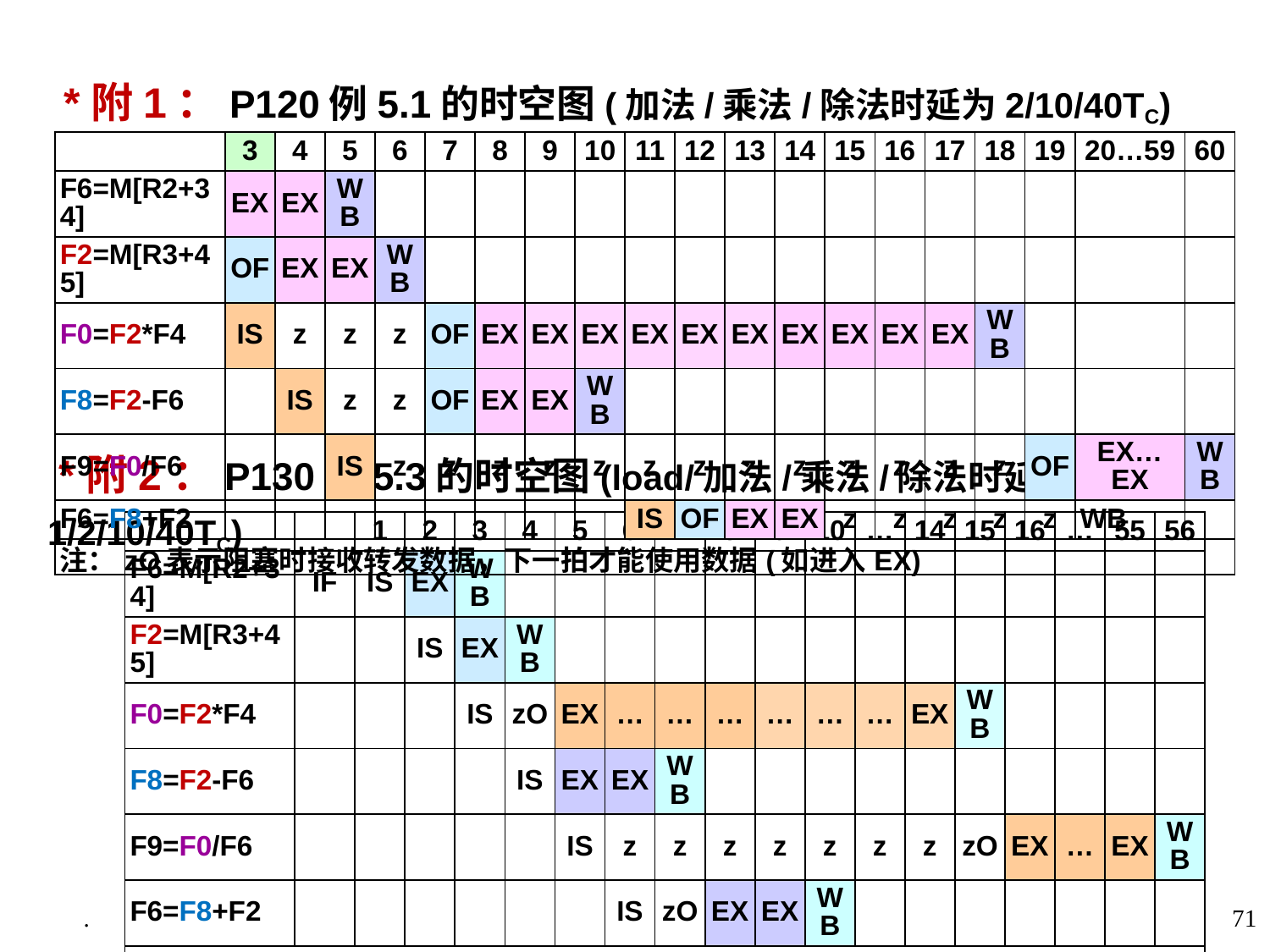

*附1：P120例5.1的时空图(加法/乘法/除法时延为2/10/40TC)
|  | 3 | 4 | 5 | 6 | 7 | 8 | 9 | 10 | 11 | 12 | 13 | 14 | 15 | 16 | 17 | 18 | 19 | 20…59 | 60 |
| --- | --- | --- | --- | --- | --- | --- | --- | --- | --- | --- | --- | --- | --- | --- | --- | --- | --- | --- | --- |
| F6=M[R2+34] | EX | EX | WB |  |  |  |  |  |  |  |  |  |  |  |  |  |  |  |  |
| F2=M[R3+45] | OF | EX | EX | WB |  |  |  |  |  |  |  |  |  |  |  |  |  |  |  |
| F0=F2\*F4 | IS | z | z | z | OF | EX | EX | EX | EX | EX | EX | EX | EX | EX | EX | WB |  |  |  |
| F8=F2-F6 |  | IS | z | z | OF | EX | EX | WB |  |  |  |  |  |  |  |  |  |  |  |
| F9=F0/F6 |  |  | IS | z | z | z | z | z | z | z | z | z | z | z | z | z | OF | EX…EX | WB |
| F6=F8+F2 |  |  |  |  |  |  |  |  | IS | OF | EX | EX | z | z | z | z | z | WB |  |
| 注：zO表示阻塞时接收转发数据，下一拍才能使用数据(如进入EX) |  |  |  |  |  |  |  |  |  |  |  |  |  |  |  |  |  |  |  |
 *附2：P130例5.3的时空图(load/加法/乘法/除法时延为1/2/10/40TC)
|  |  | 1 | 2 | 3 | 4 | 5 | 6 | 7 | 8 | 9 | 10 | … | 14 | 15 | 16 | … | 55 | 56 |
| --- | --- | --- | --- | --- | --- | --- | --- | --- | --- | --- | --- | --- | --- | --- | --- | --- | --- | --- |
| F6=M[R2+34] | IF | IS | EX | WB |  |  |  |  |  |  |  |  |  |  |  |  |  |  |
| F2=M[R3+45] |  |  | IS | EX | WB |  |  |  |  |  |  |  |  |  |  |  |  |  |
| F0=F2\*F4 |  |  |  | IS | zO | EX | … | … | … | … | … | … | EX | WB |  |  |  |  |
| F8=F2-F6 |  |  |  |  | IS | EX | EX | WB |  |  |  |  |  |  |  |  |  |  |
| F9=F0/F6 |  |  |  |  |  | IS | z | z | z | z | z | z | z | zO | EX | … | EX | WB |
| F6=F8+F2 |  |  |  |  |  |  | IS | zO | EX | EX | WB |  |  |  |  |  |  |  |
| 注：zO表示阻塞时接收转发数据，下一拍才能使用数据(如进入EX) |  |  |  |  |  |  |  |  |  |  |  |  |  |  |  |  |  |  |
.
71